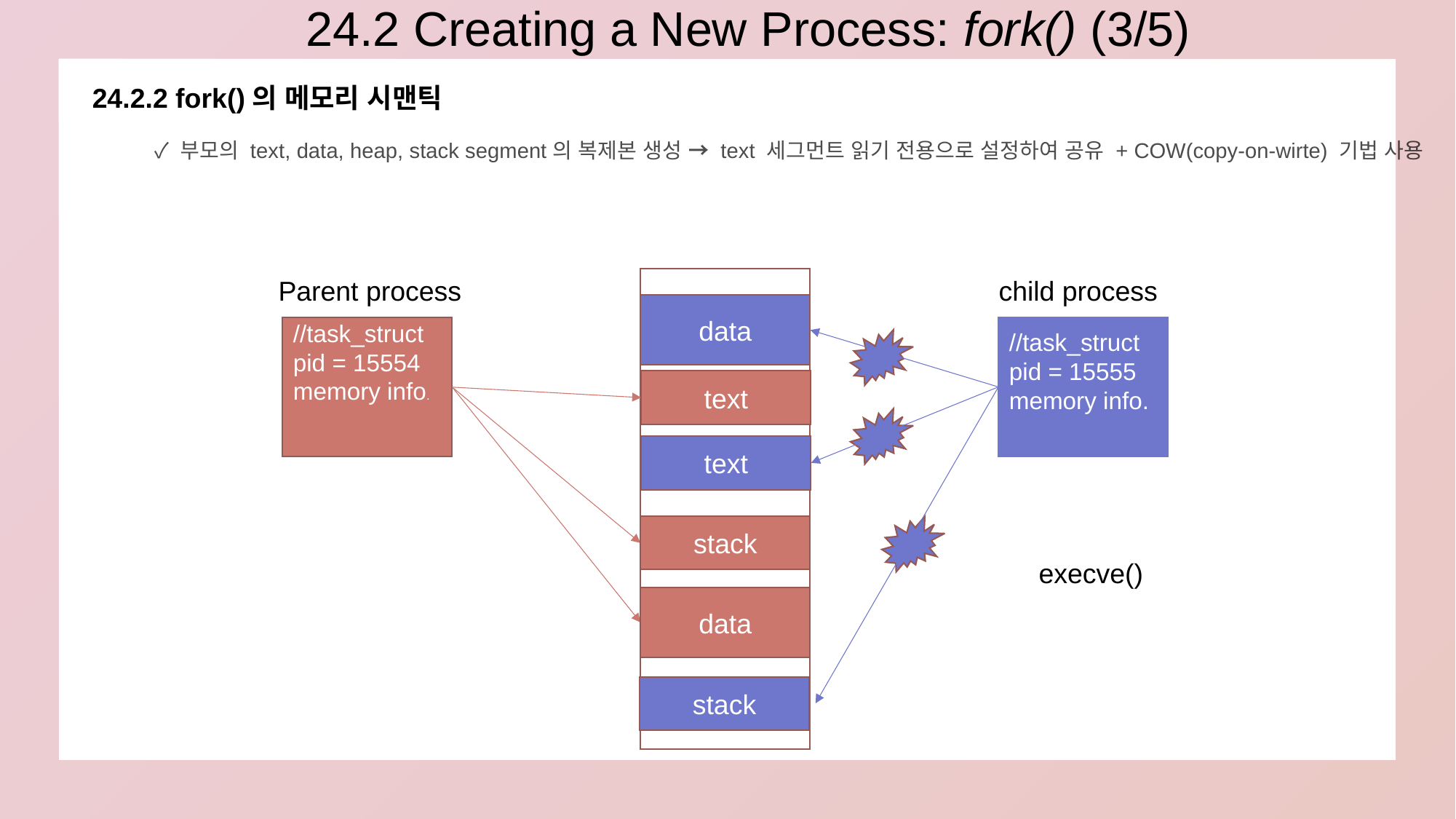

24.2 Creating a New Process: fork() (3/5)
24.2.2 fork()의 메모리 시맨틱
✓ 부모의 text, data, heap, stack segment의 복제본 생성 → text 세그먼트 읽기 전용으로 설정하여 공유 + COW(copy-on-wirte) 기법 사용
Parent process

//task_struct
pid = 15555
memory info.

//task_struct
pid = 15554
memory info.

data
text
text
stack
data
stack
child process

execve()